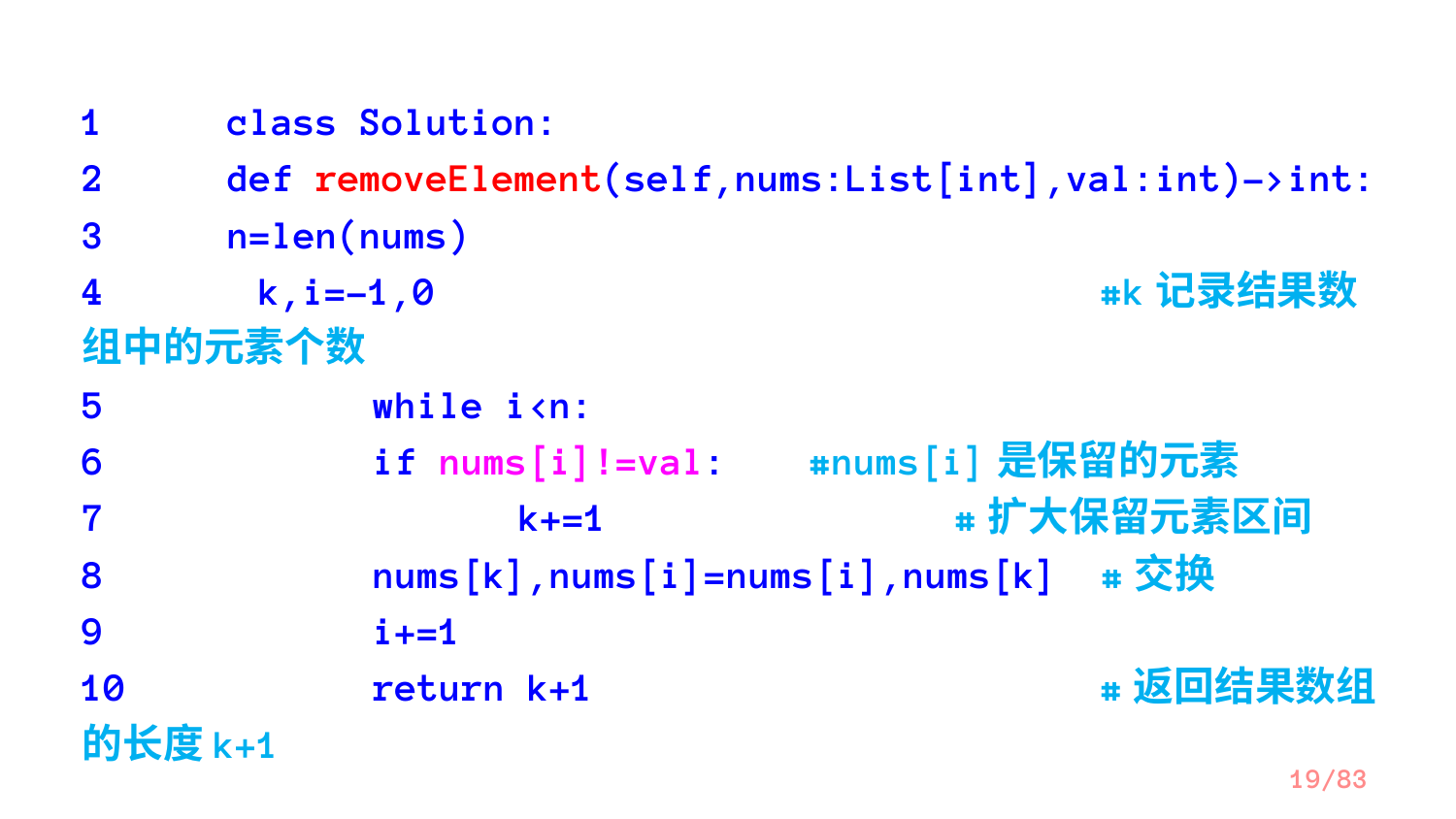

1	class Solution:
2    	def removeElement(self,nums:List[int],val:int)->int:
3     	n=len(nums)
4       k,i=-1,0    				#k记录结果数组中的元素个数
5      	while i<n:
6         	if nums[i]!=val:  	#nums[i]是保留的元素
7         		k+=1        		#扩大保留元素区间
8          	nums[k],nums[i]=nums[i],nums[k]  #交换
9        	i+=1
10   		return k+1  				#返回结果数组的长度k+1
19/83